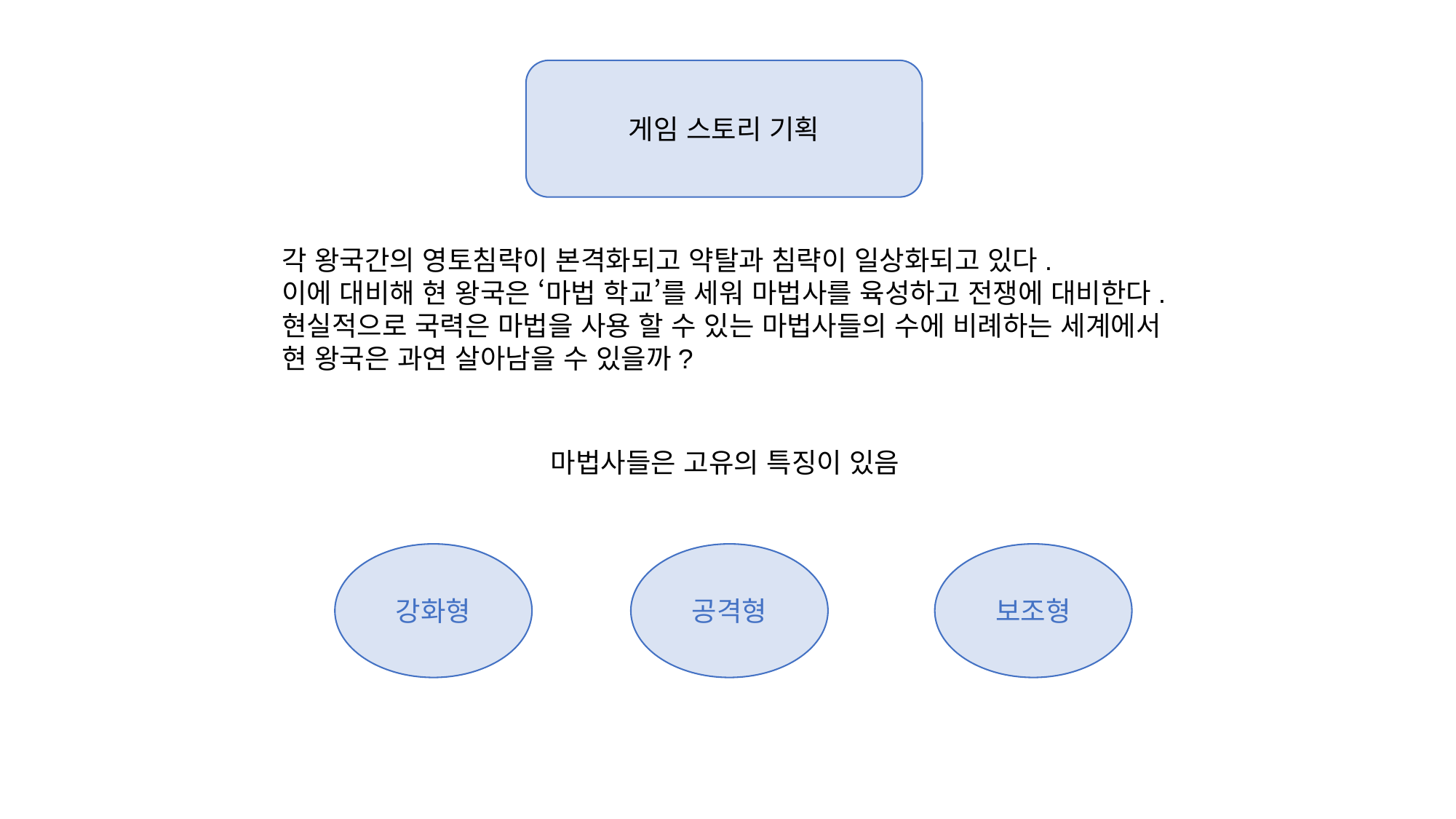

게임 스토리 기획
각 왕국간의 영토침략이 본격화되고 약탈과 침략이 일상화되고 있다.
이에 대비해 현 왕국은 ‘마법 학교’를 세워 마법사를 육성하고 전쟁에 대비한다.
현실적으로 국력은 마법을 사용 할 수 있는 마법사들의 수에 비례하는 세계에서
현 왕국은 과연 살아남을 수 있을까?

마법사들은 고유의 특징이 있음

강화형
공격형
보조형